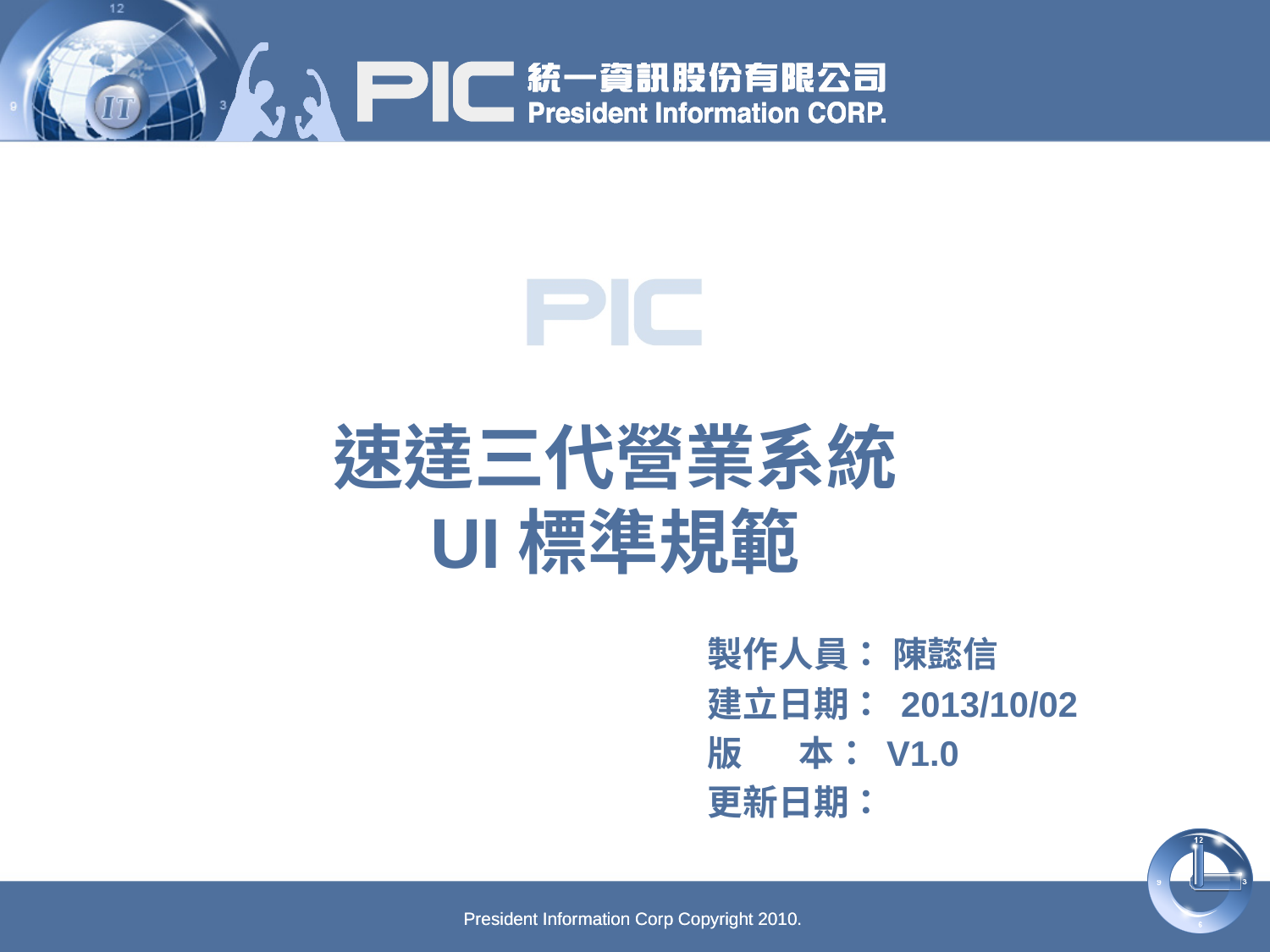

# 速達三代營業系統 UI標準規範
製作人員： 陳懿信
建立日期： 2013/10/02
版       本： V1.0
更新日期：